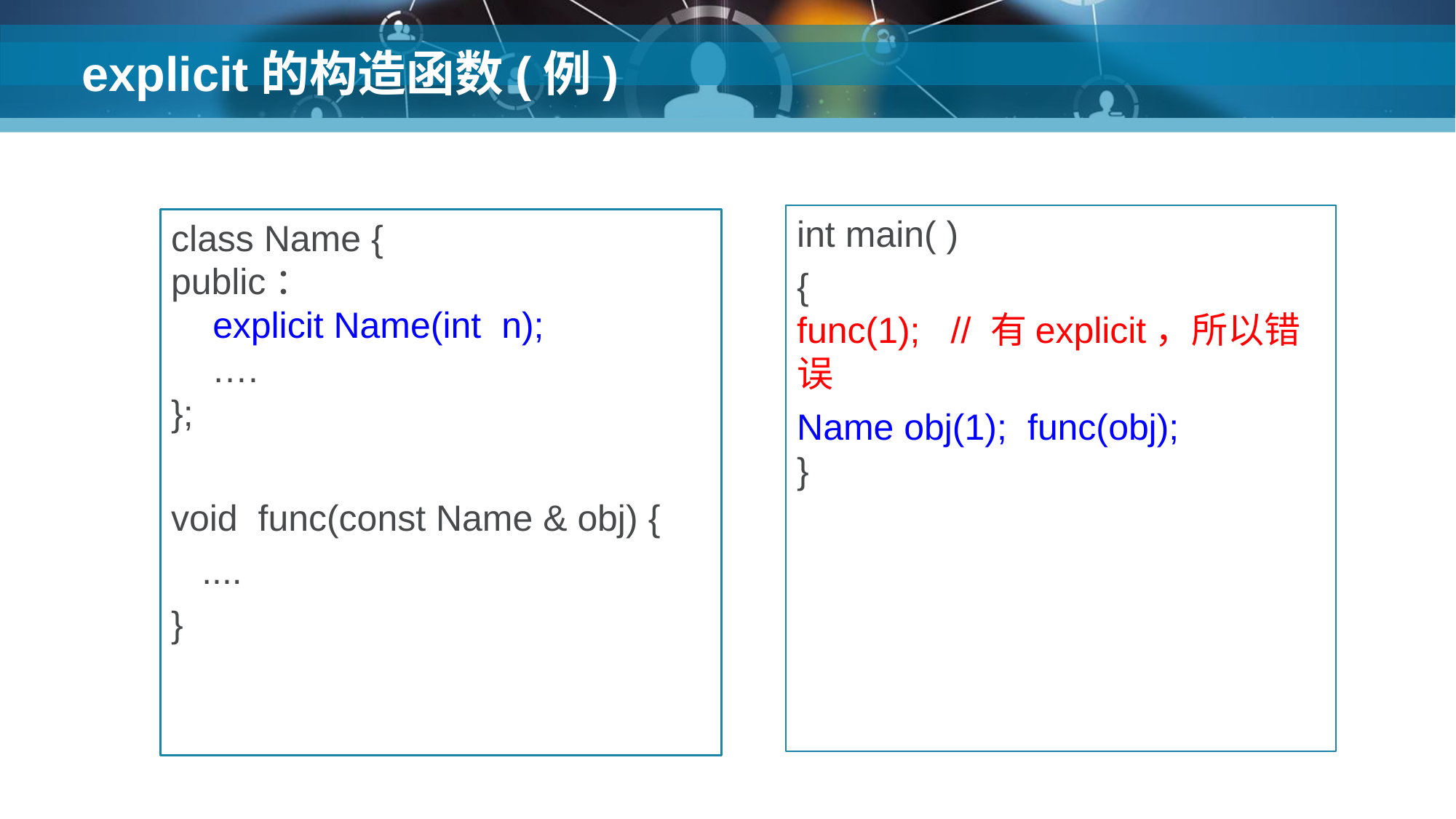

# explicit的构造函数(例)
int main( )
{
func(1);   // 有explicit，所以错误
Name obj(1);  func(obj);
}
class Name {
public：
    explicit Name(int  n);
    ….
};

void  func(const Name & obj) {
   ....
}